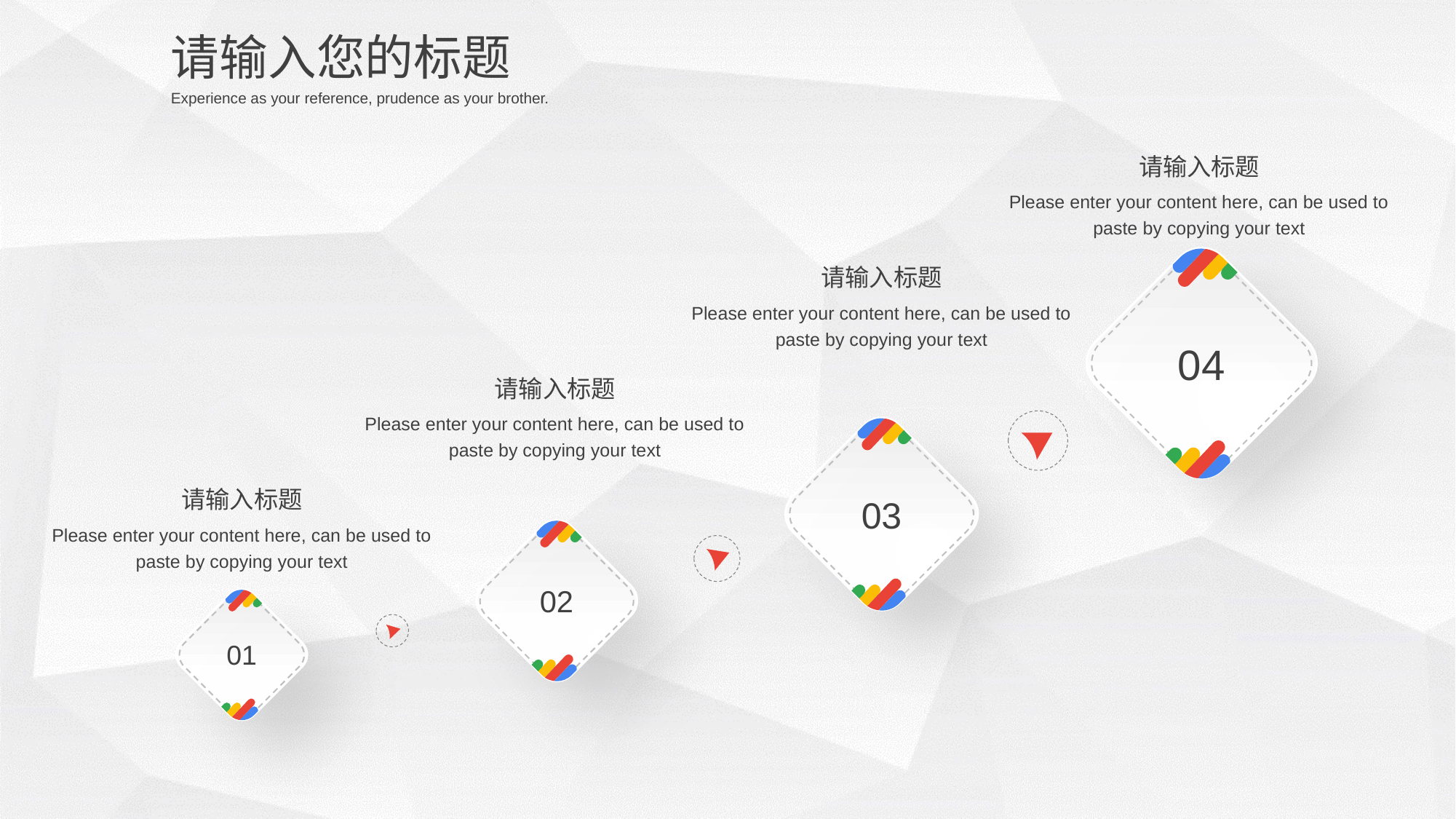

请输入您的标题
Experience as your reference, prudence as your brother.
请输入标题
Please enter your content here, can be used to paste by copying your text

请输入标题
Please enter your content here, can be used to paste by copying your text
04
请输入标题
Please enter your content here, can be used to paste by copying your text

请输入标题
03
Please enter your content here, can be used to paste by copying your text

02

01